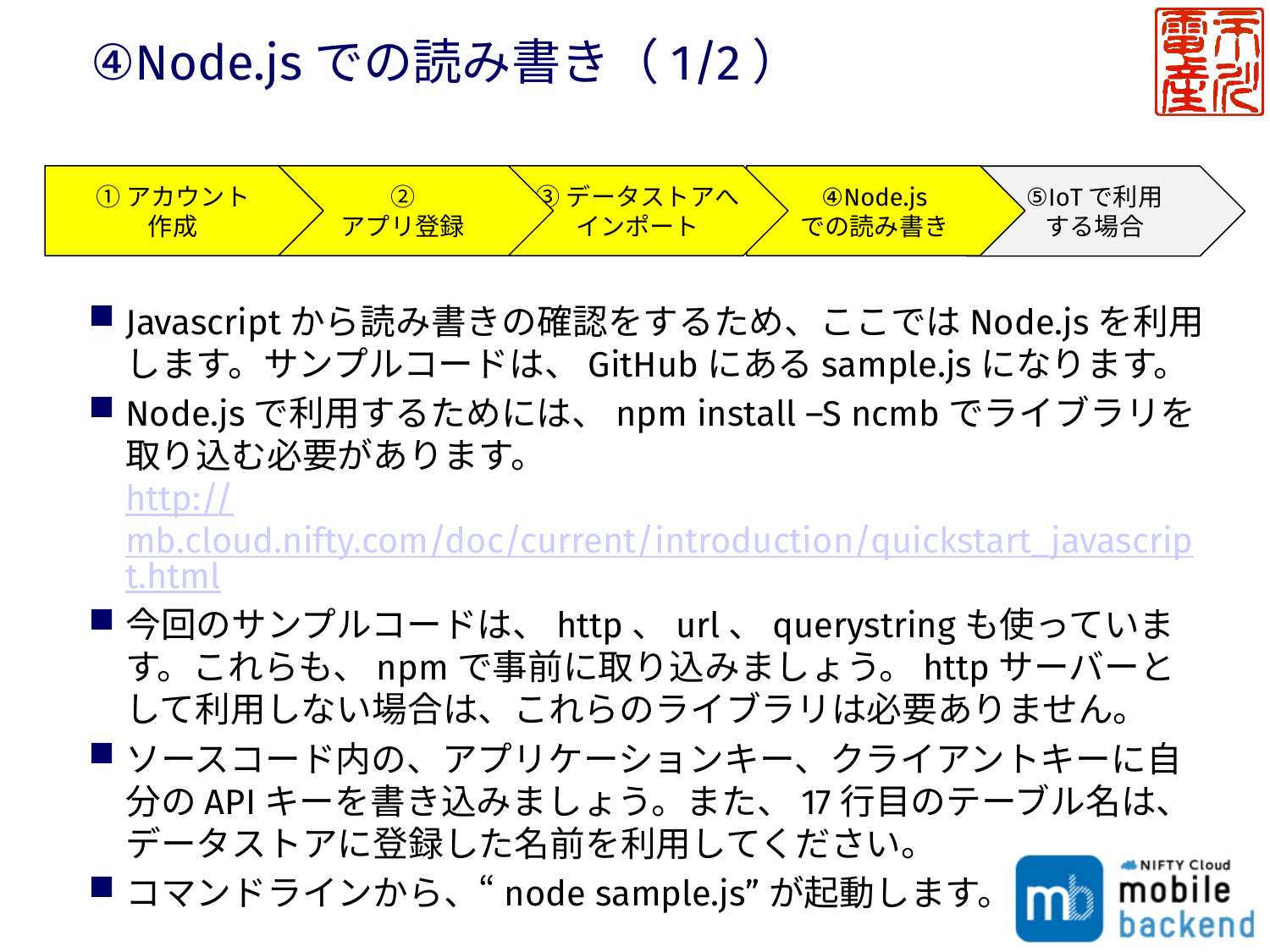

# ④Node.jsでの読み書き（1/2）

Javascriptから読み書きの確認をするため、ここではNode.jsを利用します。サンプルコードは、GitHubにあるsample.jsになります。
Node.jsで利用するためには、npm install –S ncmbでライブラリを取り込む必要があります。
http://mb.cloud.nifty.com/doc/current/introduction/quickstart_javascript.html
今回のサンプルコードは、http、url、querystringも使っています。これらも、npmで事前に取り込みましょう。httpサーバーとして利用しない場合は、これらのライブラリは必要ありません。
ソースコード内の、アプリケーションキー、クライアントキーに自分のAPIキーを書き込みましょう。また、17行目のテーブル名は、データストアに登録した名前を利用してください。
コマンドラインから、“node sample.js”が起動します。
①アカウント
作成
②
アプリ登録
③データストアへ
インポート
④Node.js
での読み書き
⑤IoTで利用
する場合